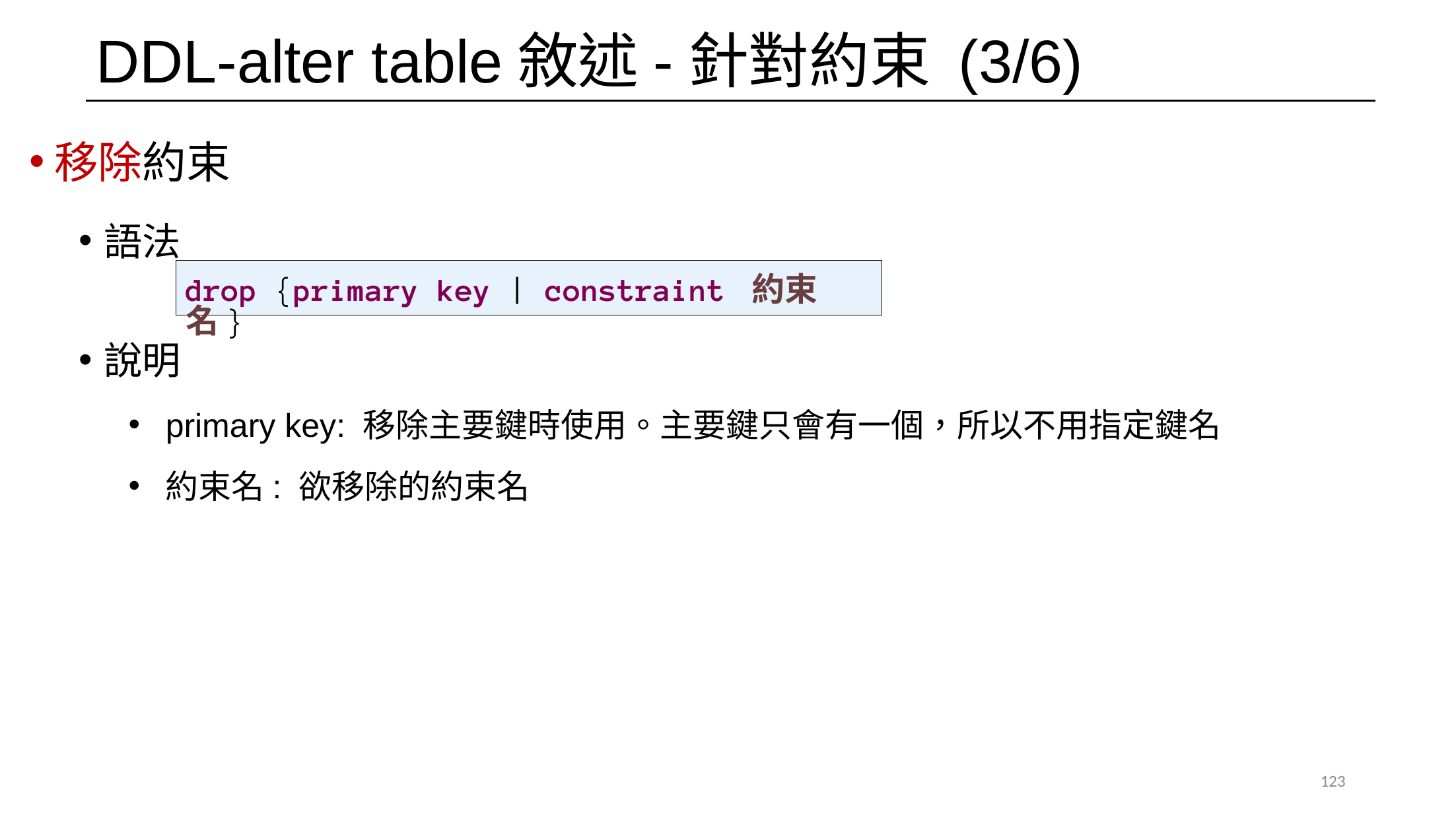

# DDL-alter table敘述-針對約束 (3/6)
移除約束
語法

說明
primary key: 移除主要鍵時使用。主要鍵只會有一個，所以不用指定鍵名
約束名: 欲移除的約束名
drop {primary key | constraint 約束名}
123